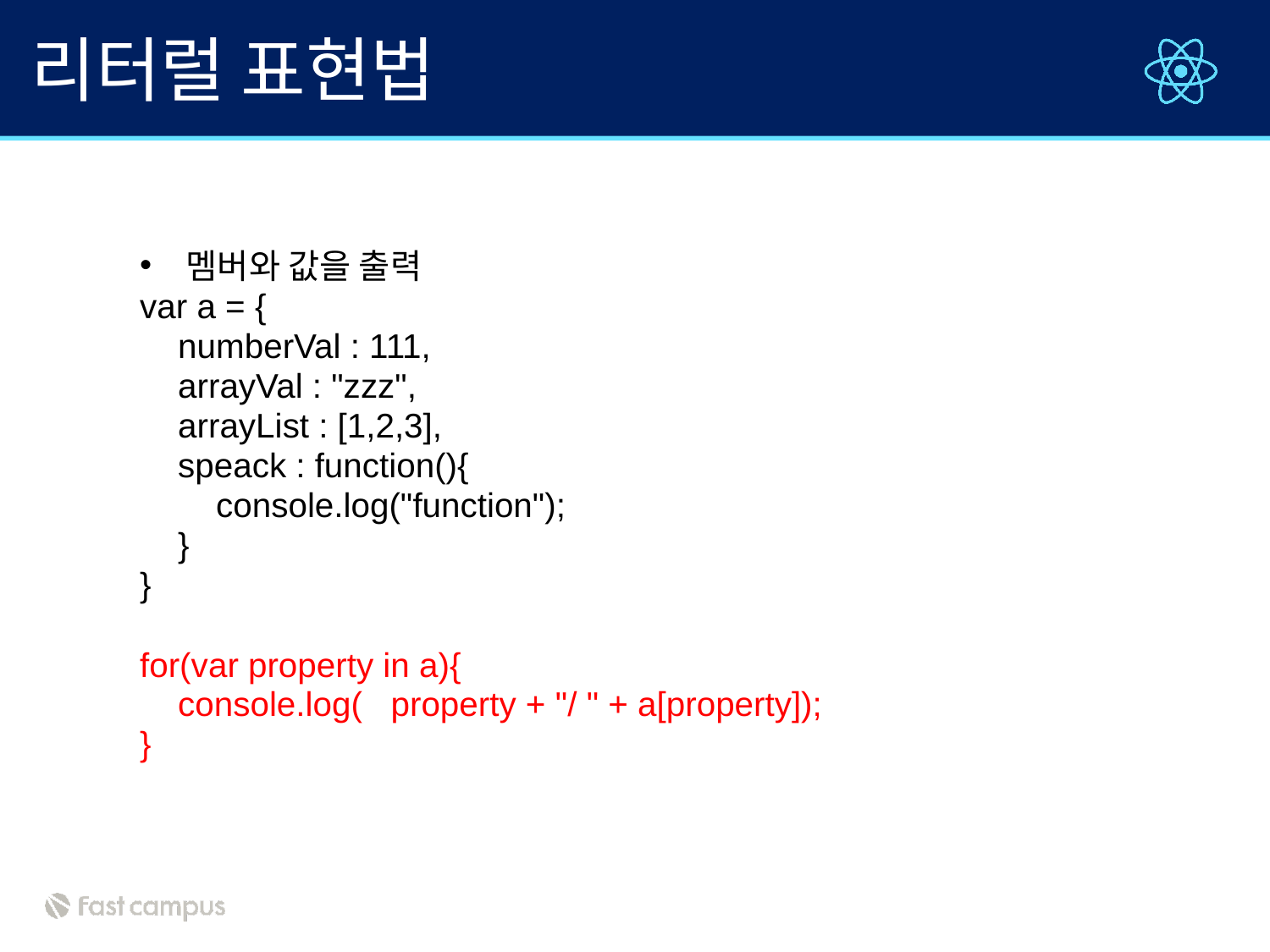

# 리터럴 표현법
멤버와 값을 출력
var a = {
    numberVal : 111,
    arrayVal : "zzz",
    arrayList : [1,2,3],
    speack : function(){
        console.log("function");
    }
}

for(var property in a){
    console.log(   property + "/ " + a[property]);
}